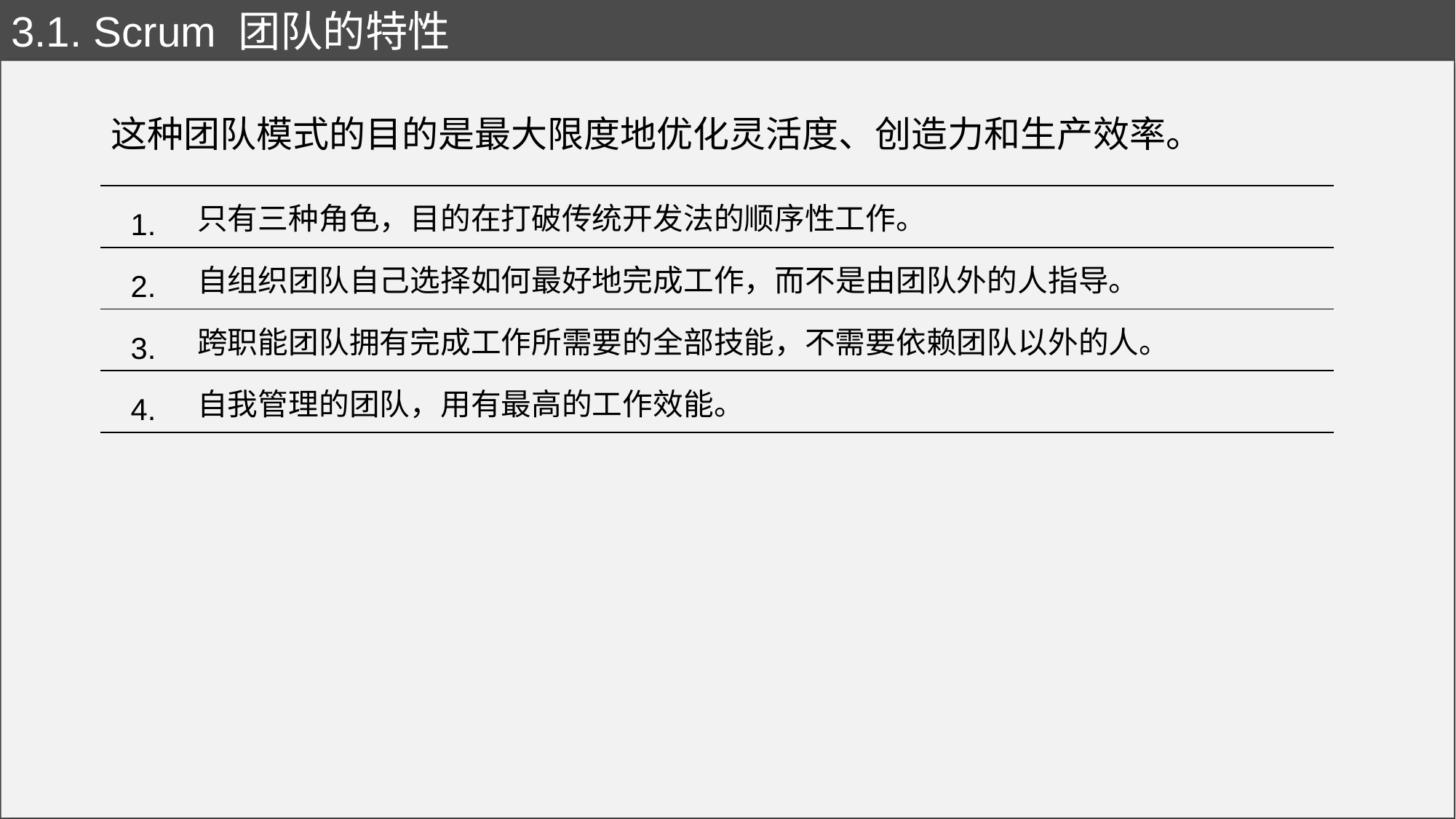

# 3.1. Scrum 团队的特性
这种团队模式的目的是最大限度地优化灵活度、创造力和生产效率。
| 1. | 只有三种角色，目的在打破传统开发法的顺序性工作。 |
| --- | --- |
| 2. | 自组织团队自己选择如何最好地完成工作，而不是由团队外的人指导。 |
| 3. | 跨职能团队拥有完成工作所需要的全部技能，不需要依赖团队以外的人。 |
| 4. | 自我管理的团队，用有最高的工作效能。 |